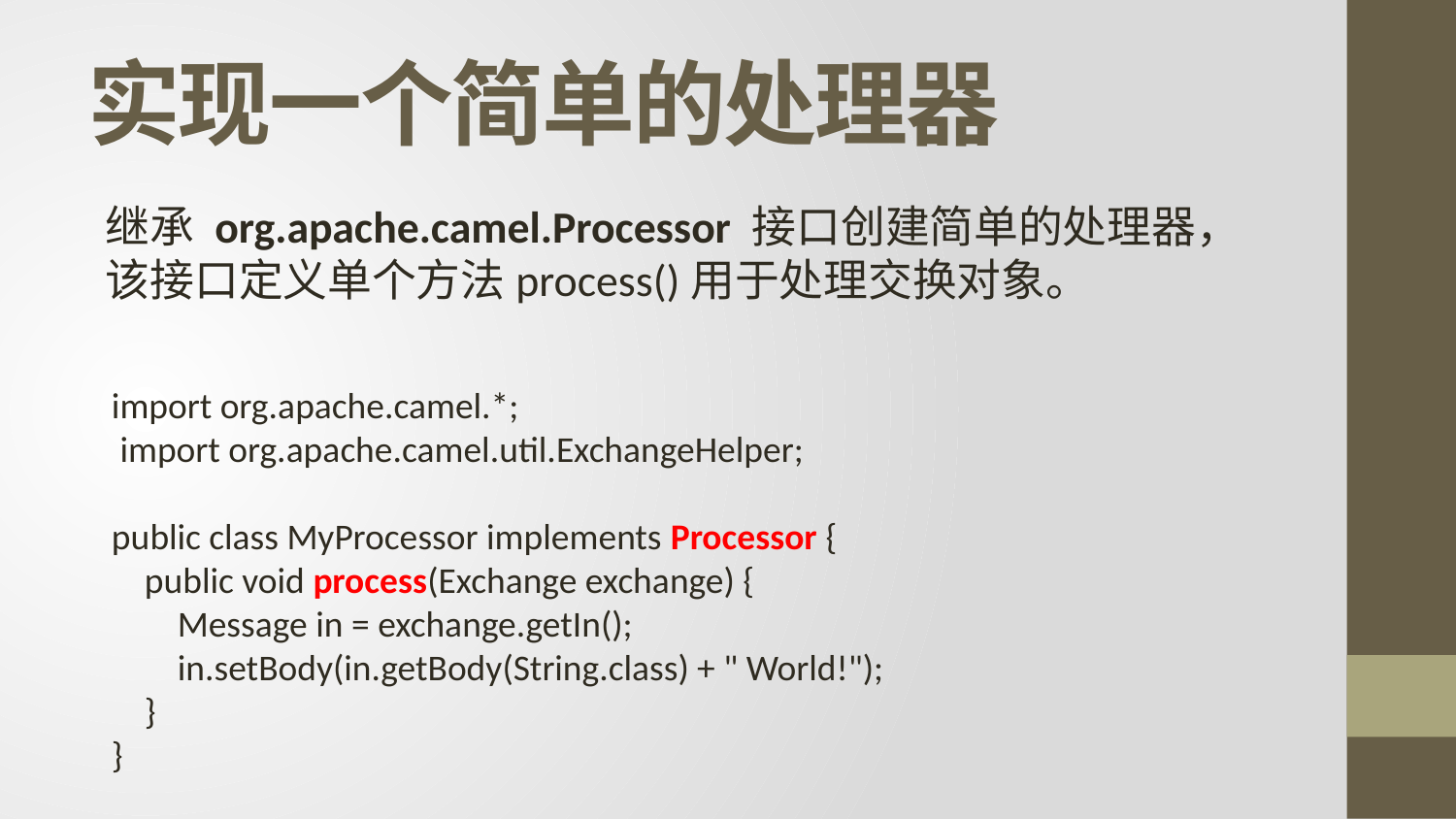

# 实现一个简单的处理器
继承 org.apache.camel.Processor 接口创建简单的处理器，该接口定义单个方法process()用于处理交换对象。
import org.apache.camel.*;
 import org.apache.camel.util.ExchangeHelper;

public class MyProcessor implements Processor {
    public void process(Exchange exchange) {
        Message in = exchange.getIn();
        in.setBody(in.getBody(String.class) + " World!");
    }
}